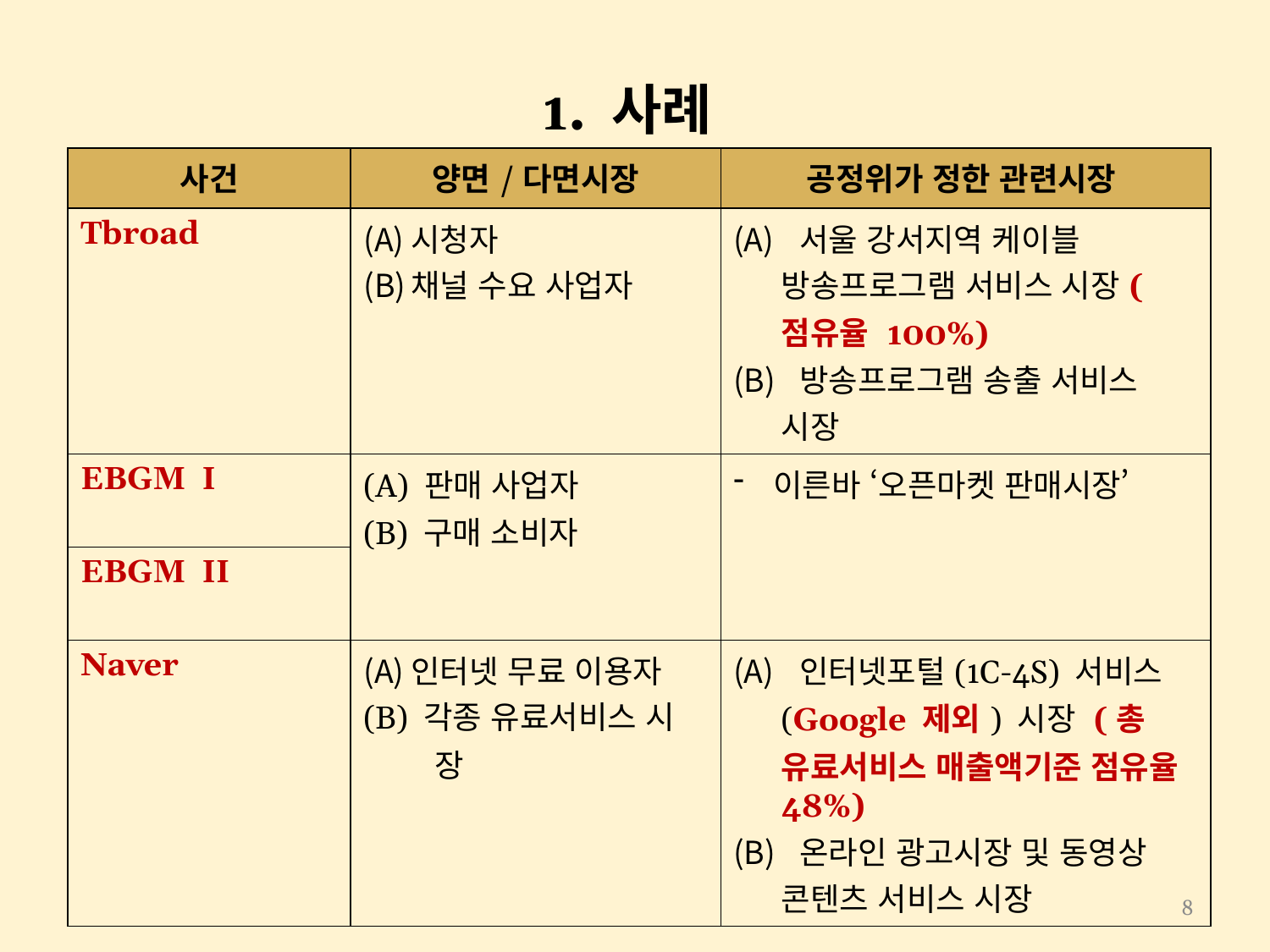

# 1. 사례
| 사건 | 양면/다면시장 | 공정위가 정한 관련시장 |
| --- | --- | --- |
| Tbroad | 시청자 채널 수요 사업자 | 서울 강서지역 케이블 방송프로그램 서비스 시장(점유율 100%) 방송프로그램 송출 서비스 시장 |
| EBGM I | (A) 판매 사업자 (B) 구매 소비자 | 이른바 ‘오픈마켓 판매시장’ |
| EBGM II |  |  |
| Naver | 인터넷 무료 이용자 (B) 각종 유료서비스 시 장 | 인터넷포털(1C-4S) 서비스 (Google 제외) 시장 (총 유료서비스 매출액기준 점유율 48%) 온라인 광고시장 및 동영상 콘텐츠 서비스 시장 |

8